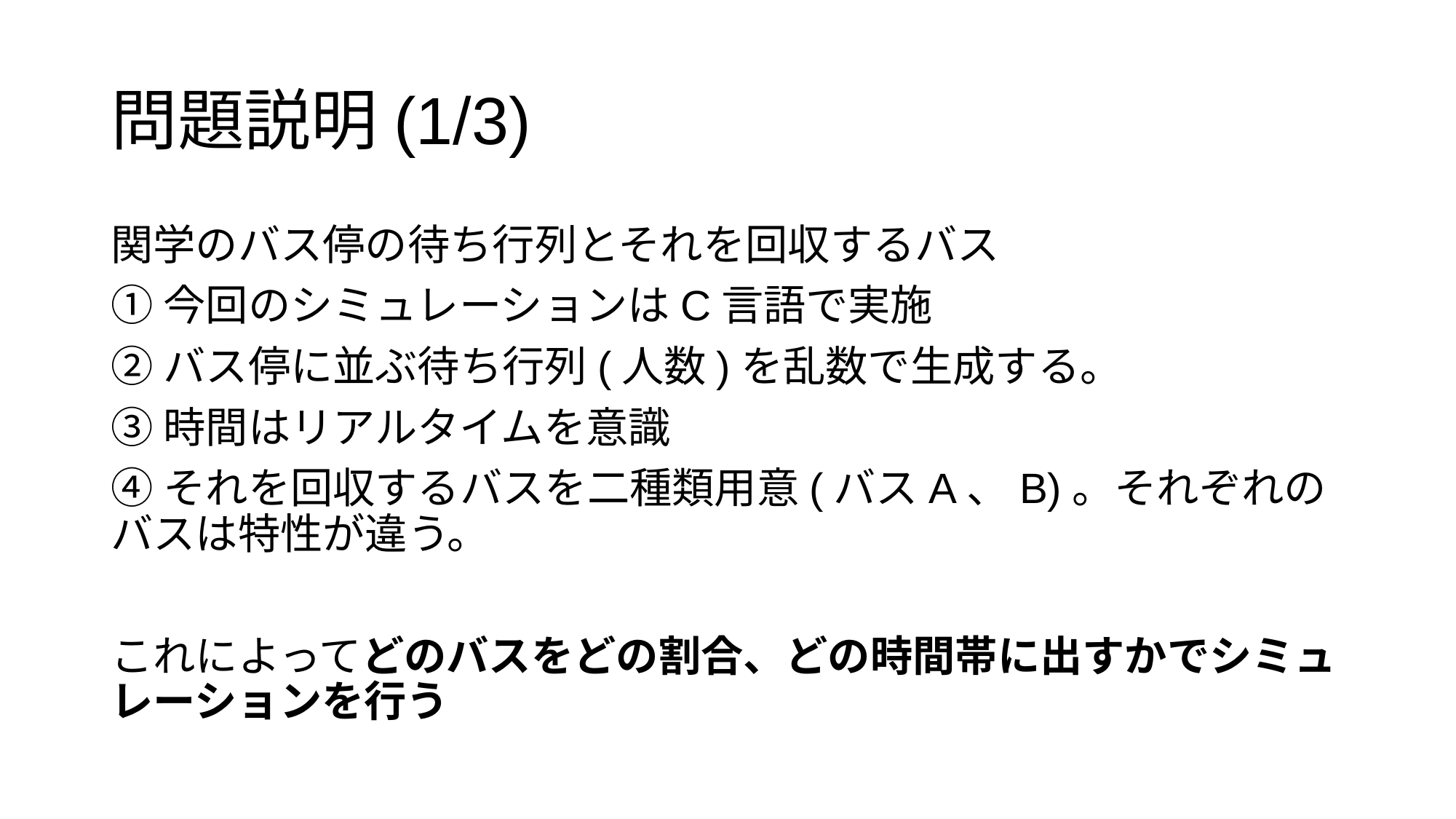

# 問題説明(1/3)
関学のバス停の待ち行列とそれを回収するバス
①今回のシミュレーションはC言語で実施
②バス停に並ぶ待ち行列(人数)を乱数で生成する。
③時間はリアルタイムを意識
④それを回収するバスを二種類用意(バスA、B)。それぞれのバスは特性が違う。

これによってどのバスをどの割合、どの時間帯に出すかでシミュレーションを行う